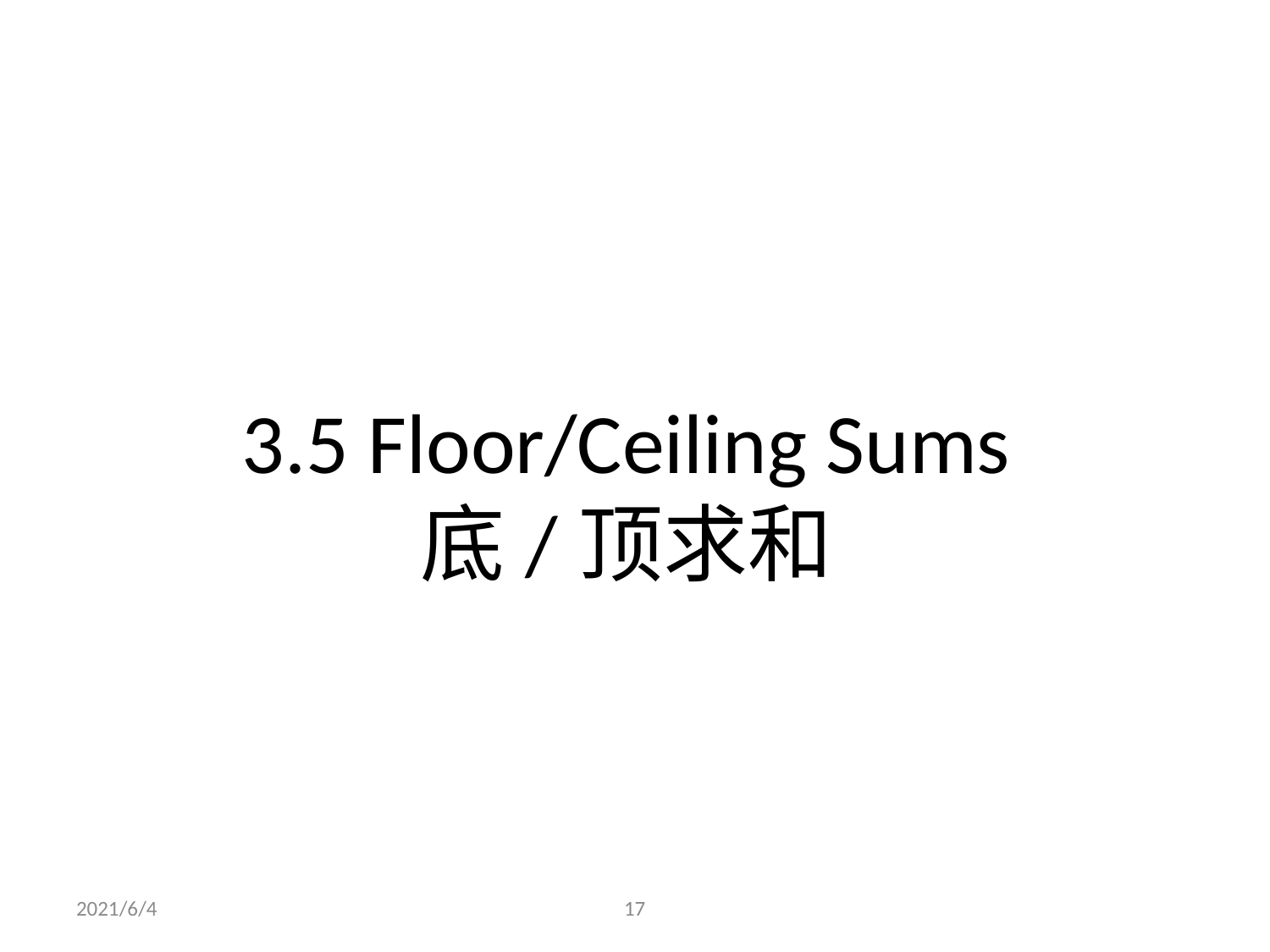

# 3.5 Floor/Ceiling Sums 底/顶求和

2021/6/4
17